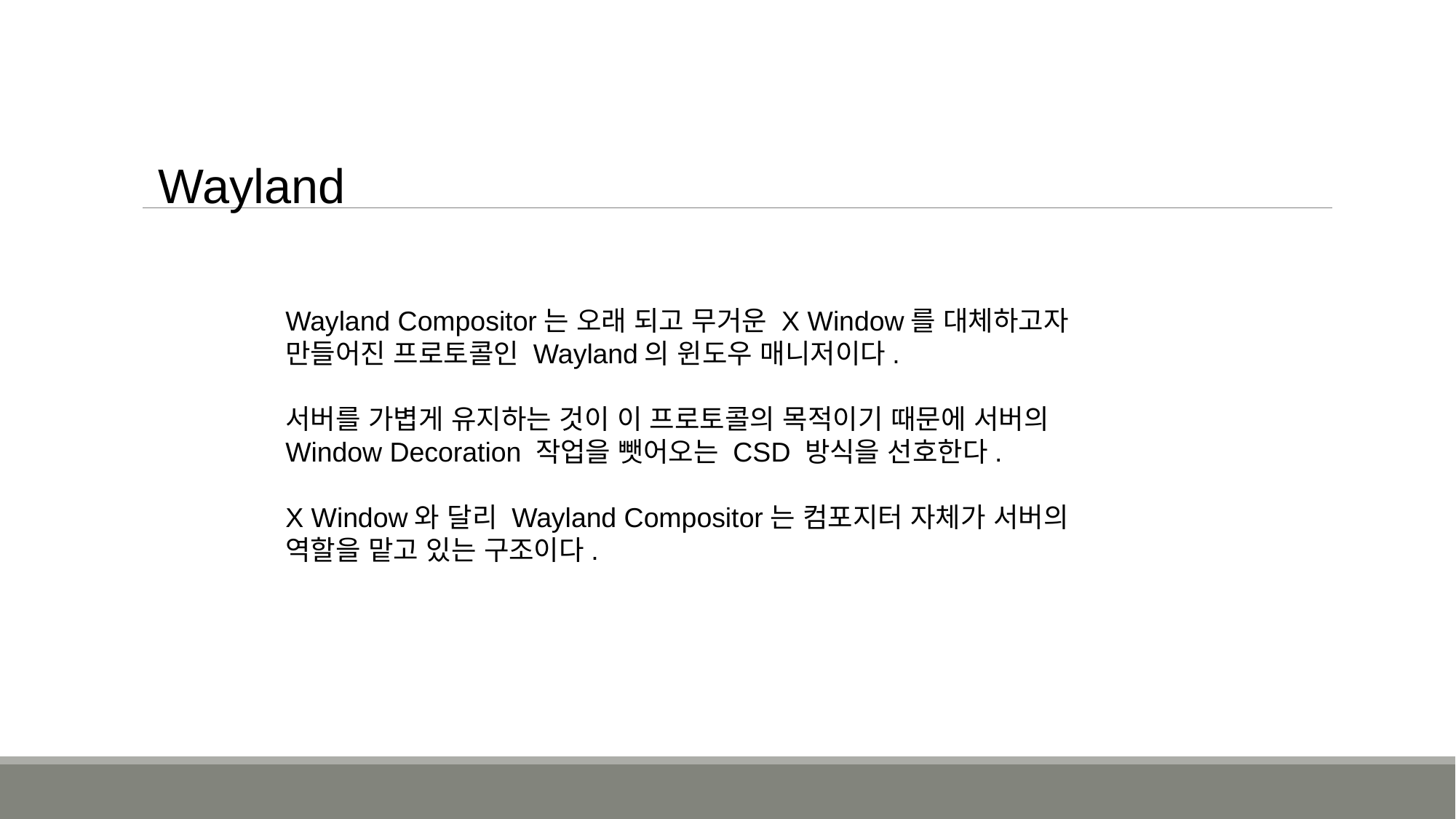

Wayland
Wayland Compositor는 오래 되고 무거운 X Window를 대체하고자 만들어진 프로토콜인 Wayland의 윈도우 매니저이다.

서버를 가볍게 유지하는 것이 이 프로토콜의 목적이기 때문에 서버의 Window Decoration 작업을 뺏어오는 CSD 방식을 선호한다.

X Window와 달리 Wayland Compositor는 컴포지터 자체가 서버의 역할을 맡고 있는 구조이다.